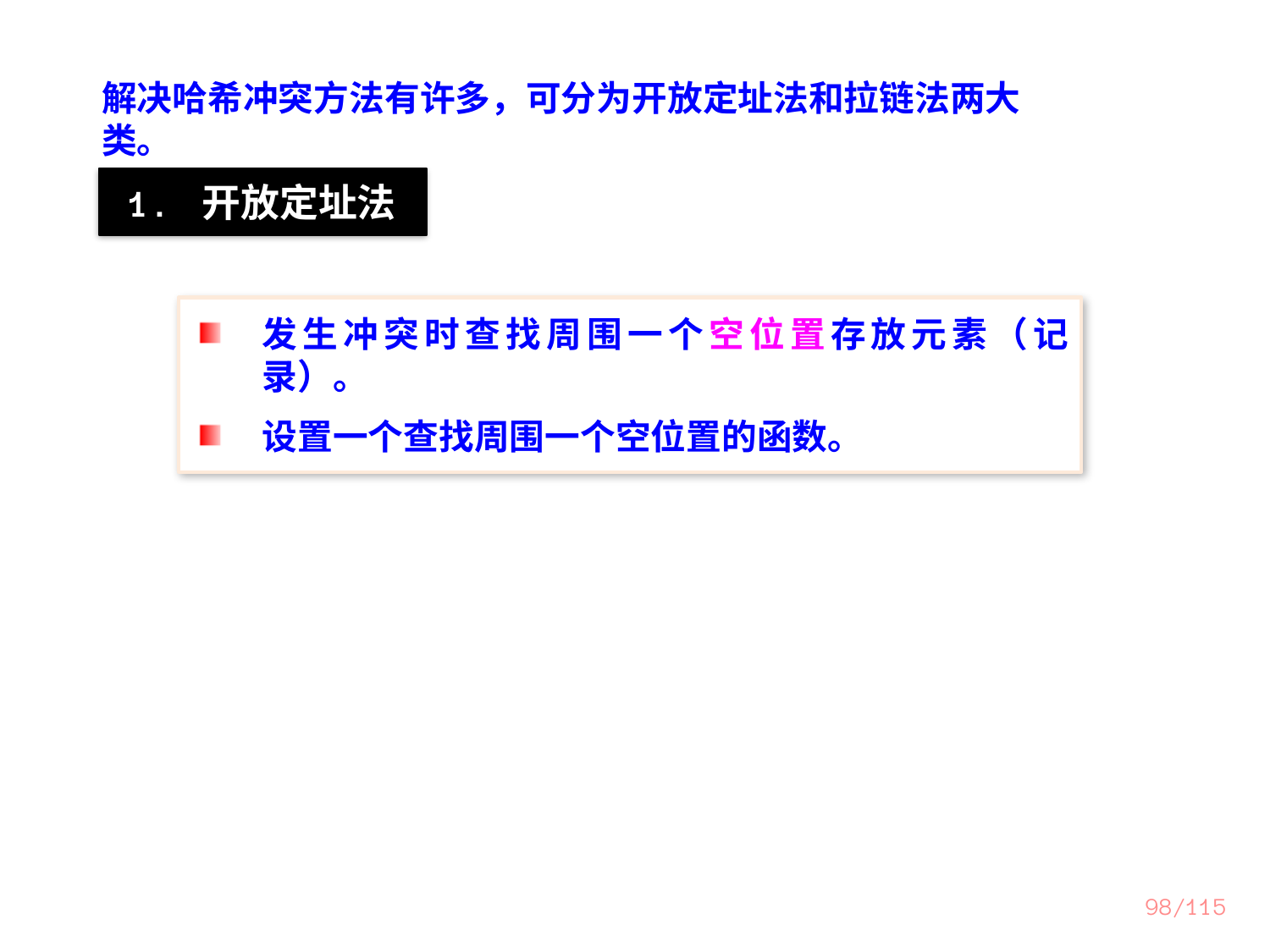

解决哈希冲突方法有许多，可分为开放定址法和拉链法两大类。
1. 开放定址法
发生冲突时查找周围一个空位置存放元素（记录）。
设置一个查找周围一个空位置的函数。
98/115